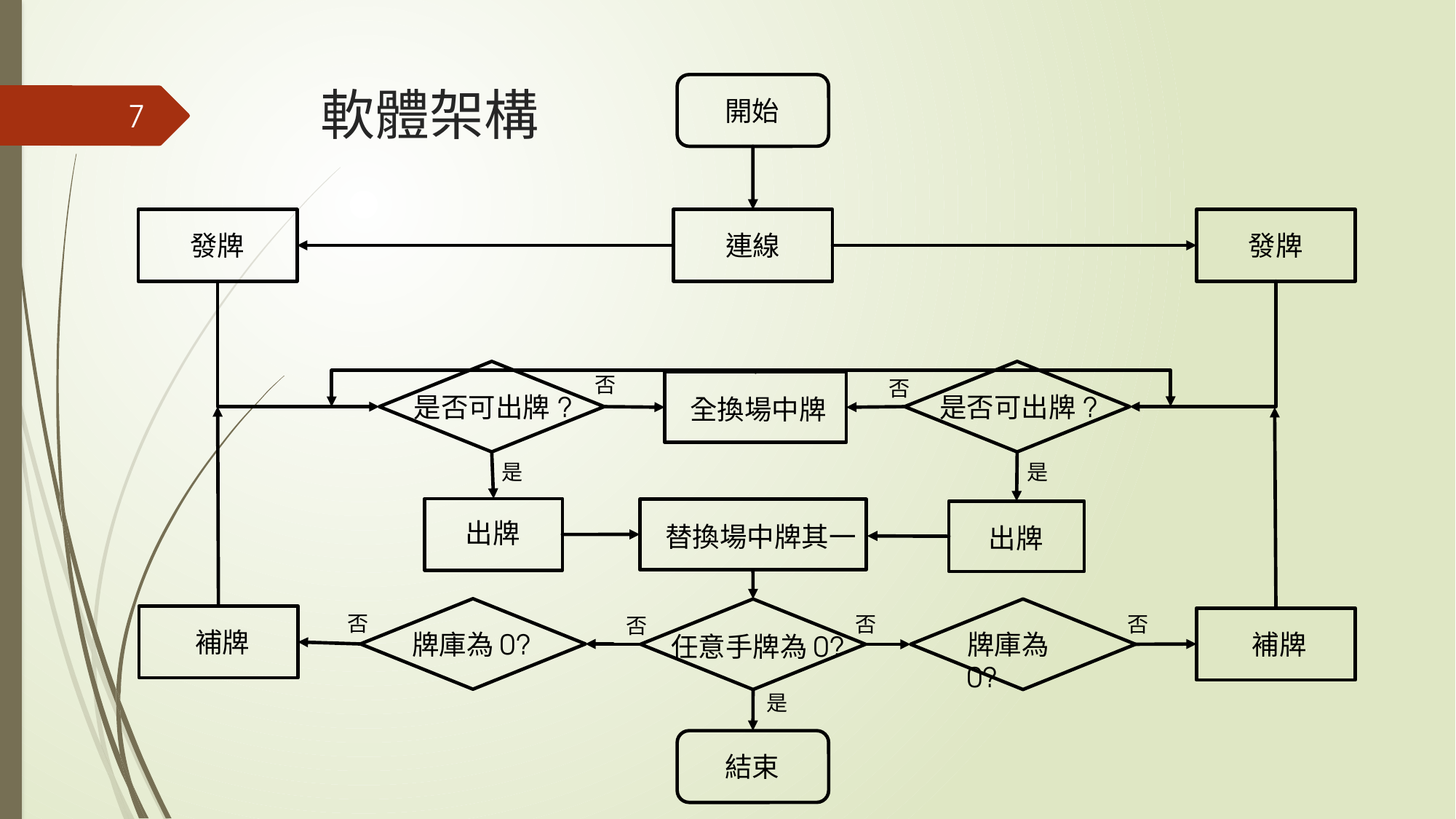

# 軟體架構

開始
7

發牌
連線
發牌

否
否

是否可出牌?
是否可出牌?
全換場中牌
是
是

出牌
替換場中牌其一
出牌

否
否
否

否

補牌
牌庫為0?
牌庫為0?
補牌
任意手牌為0?
是

結束